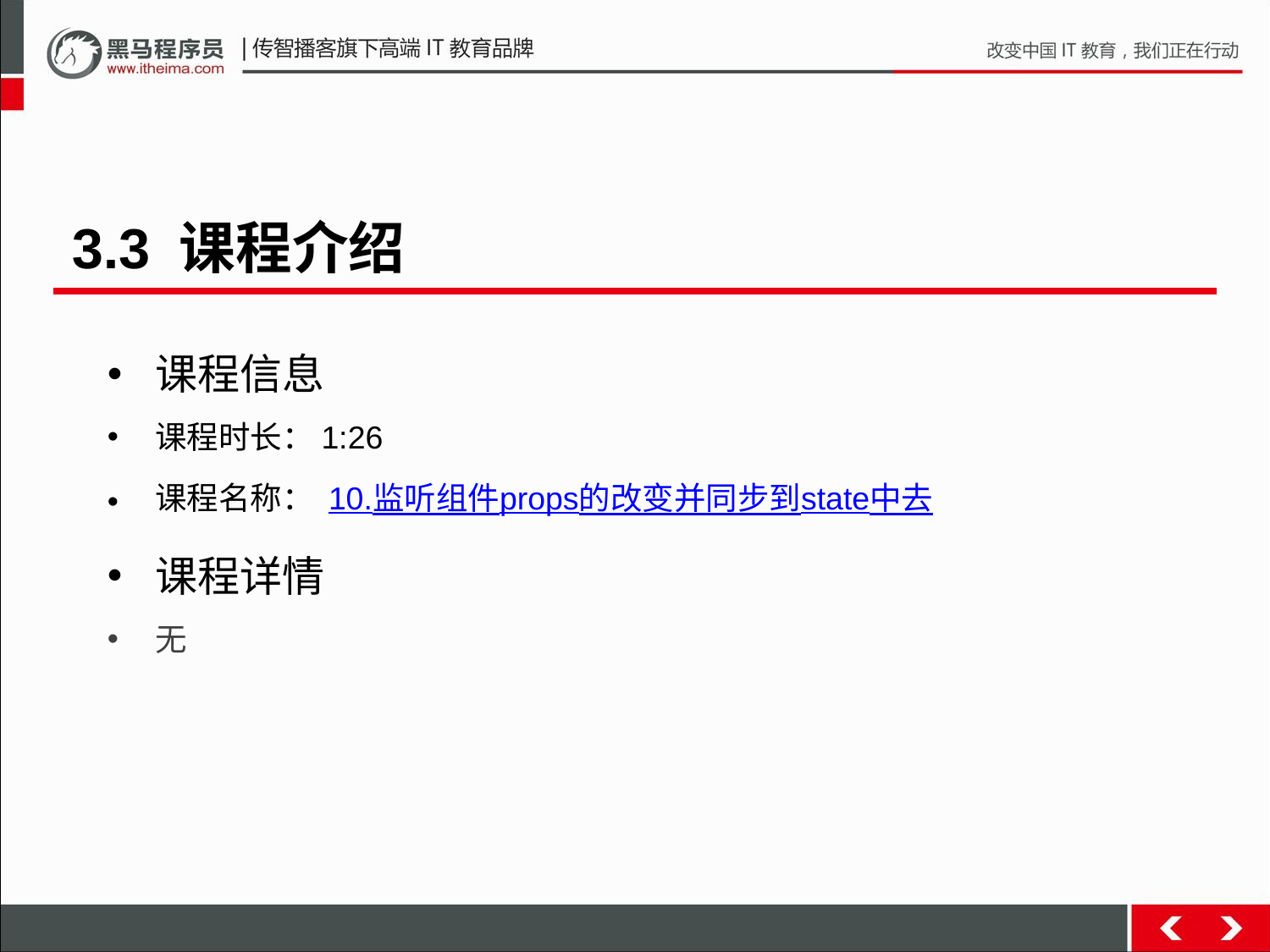

3.3 课程介绍
课程信息
课程时长：1:26
课程名称： 10.监听组件props的改变并同步到state中去
课程详情
无